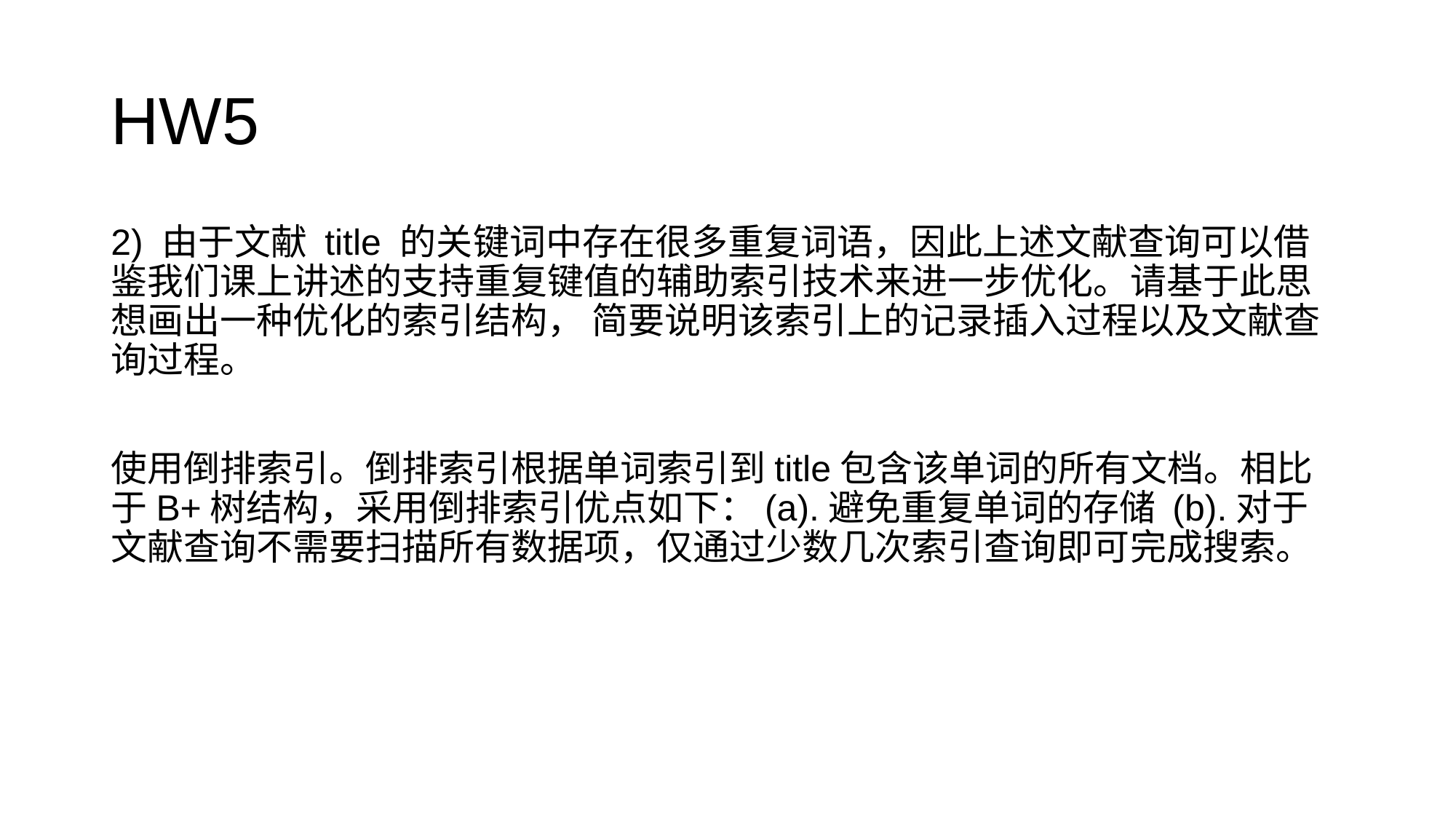

# HW5
2) 由于文献 title 的关键词中存在很多重复词语，因此上述文献查询可以借鉴我们课上讲述的支持重复键值的辅助索引技术来进一步优化。请基于此思想画出一种优化的索引结构， 简要说明该索引上的记录插入过程以及文献查询过程。

使用倒排索引。倒排索引根据单词索引到title包含该单词的所有文档。相比于B+树结构，采用倒排索引优点如下：(a).避免重复单词的存储 (b).对于文献查询不需要扫描所有数据项，仅通过少数几次索引查询即可完成搜索。